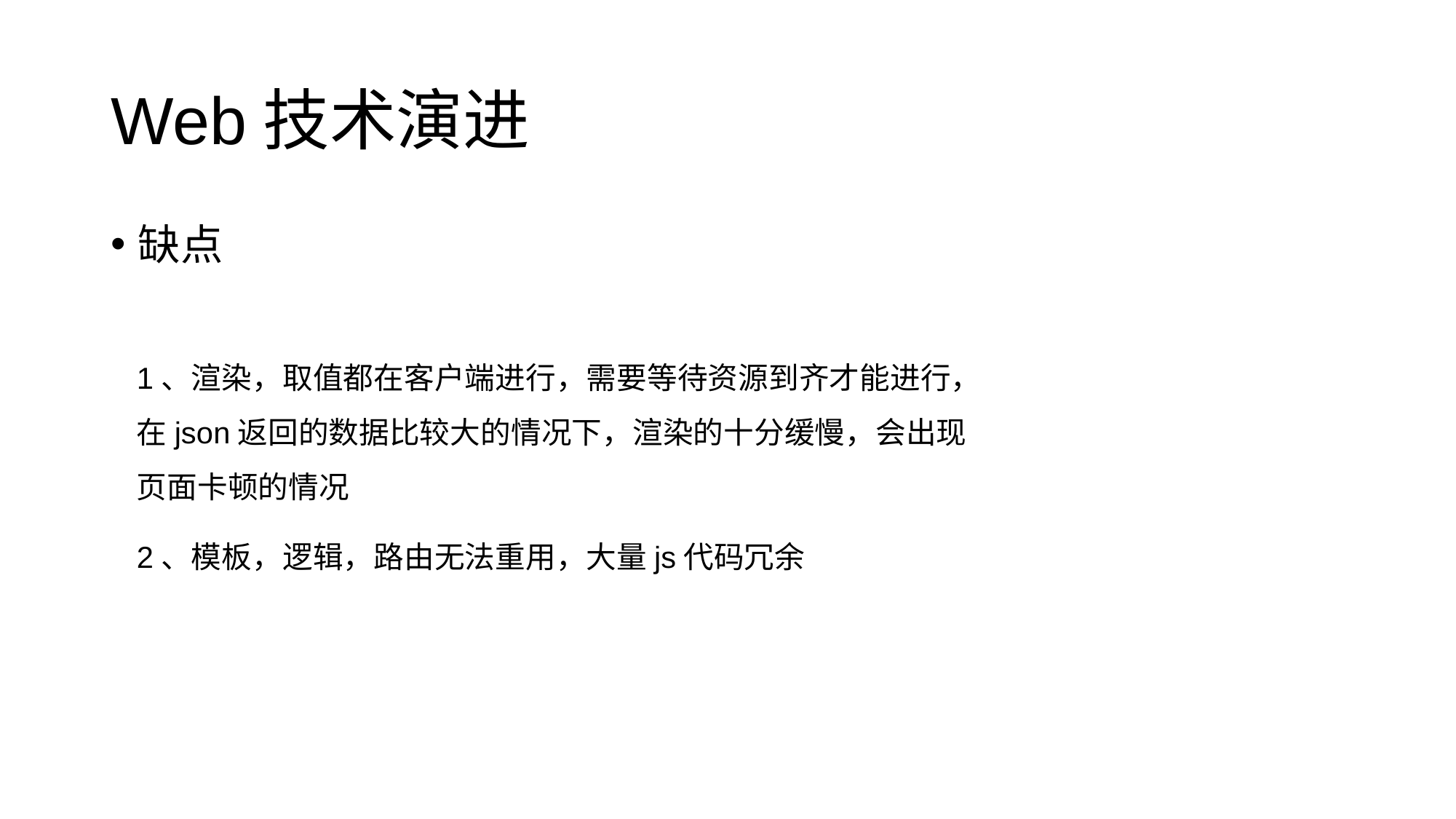

# Web技术演进
缺点
1、渲染，取值都在客户端进行，需要等待资源到齐才能进行，在json返回的数据比较大的情况下，渲染的十分缓慢，会出现页面卡顿的情况
2、模板，逻辑，路由无法重用，大量js代码冗余